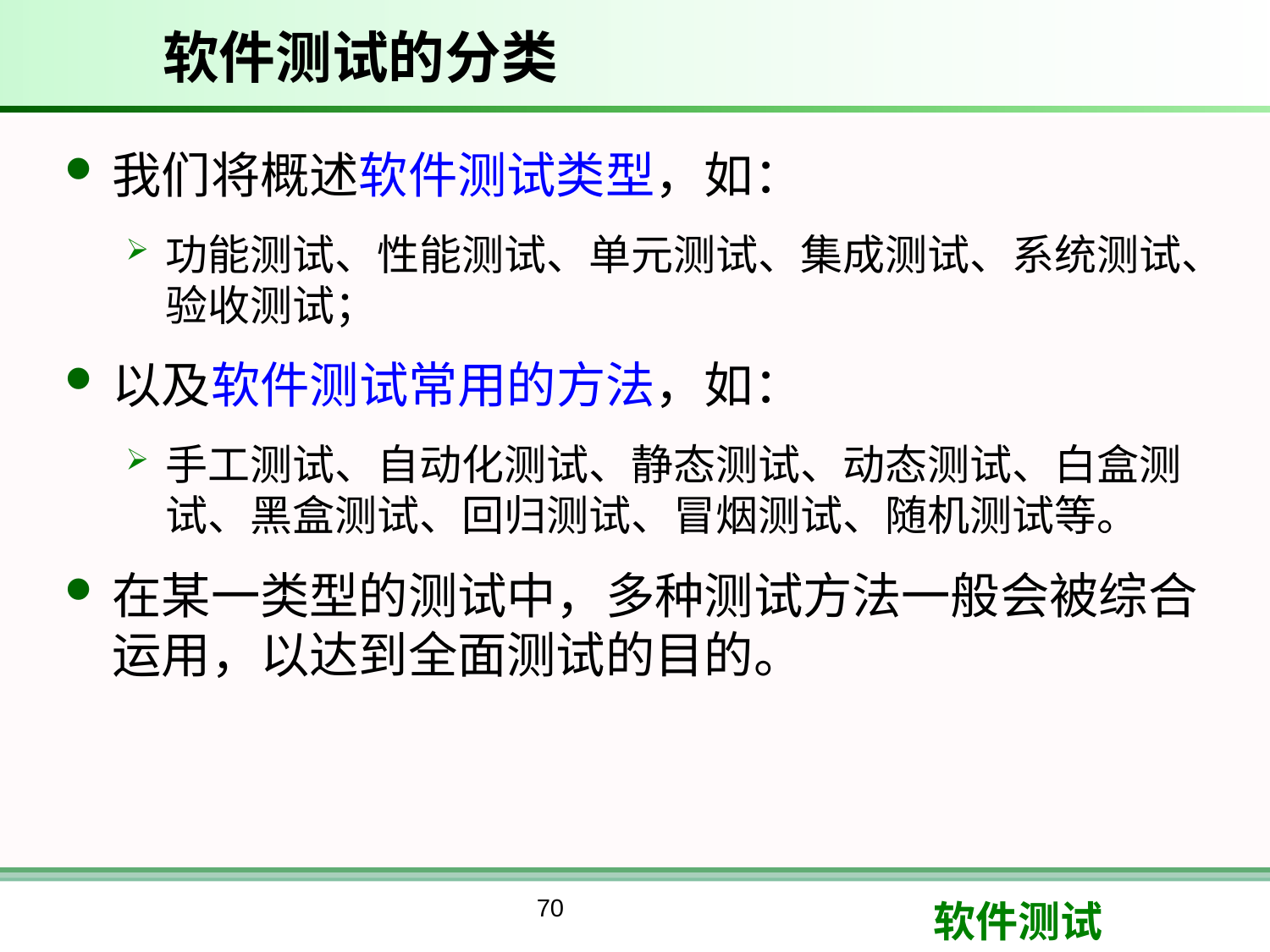

# 软件测试的分类
我们将概述软件测试类型，如：
功能测试、性能测试、单元测试、集成测试、系统测试、验收测试；
以及软件测试常用的方法，如：
手工测试、自动化测试、静态测试、动态测试、白盒测试、黑盒测试、回归测试、冒烟测试、随机测试等。
在某一类型的测试中，多种测试方法一般会被综合运用，以达到全面测试的目的。

70